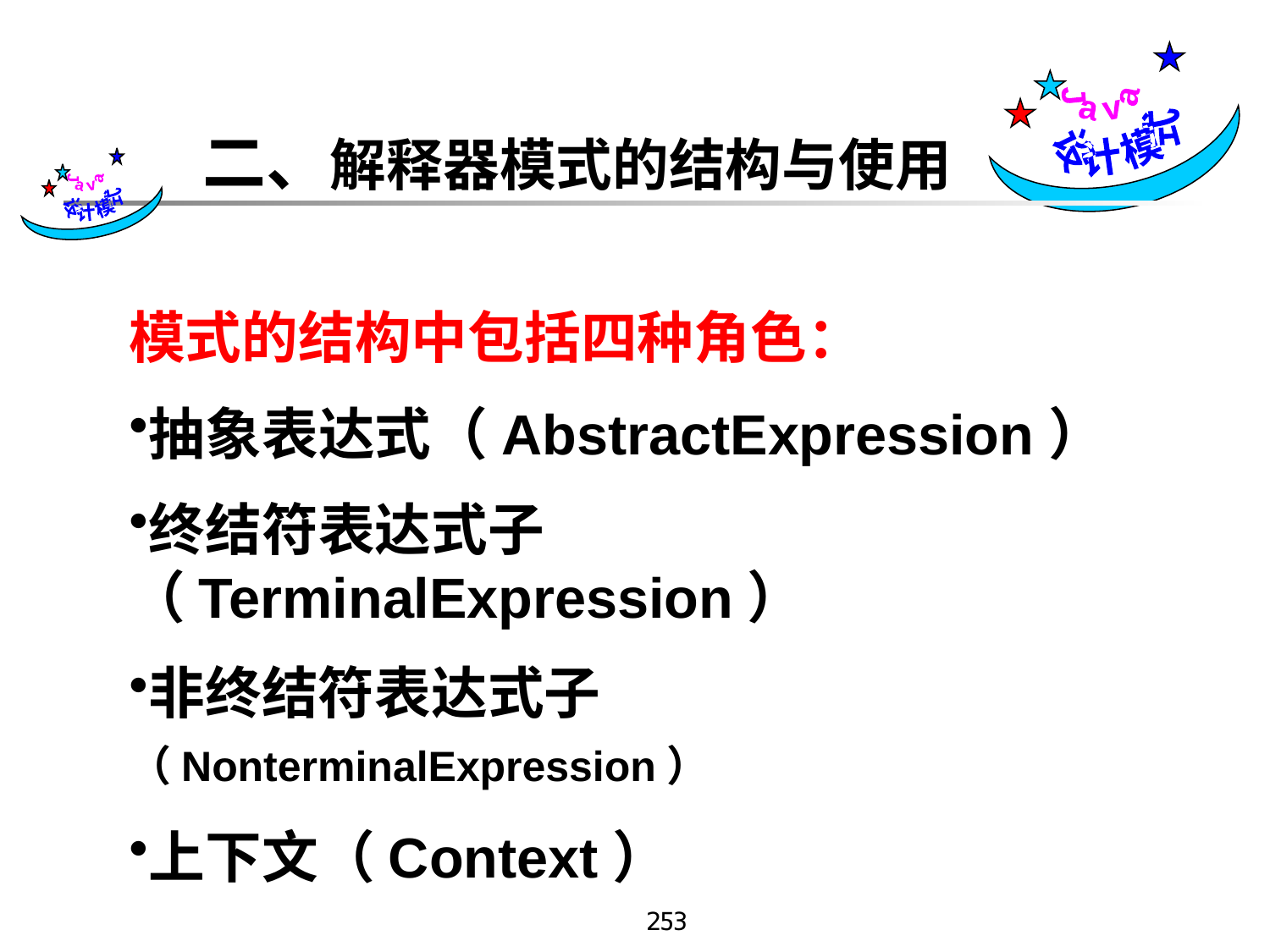

Java
设计模式

二、解释器模式的结构与使用

  Java
设计模式

模式的结构中包括四种角色：
抽象表达式（AbstractExpression）
终结符表达式子（TerminalExpression）
非终结符表达式子（NonterminalExpression）
上下文（Context）

253